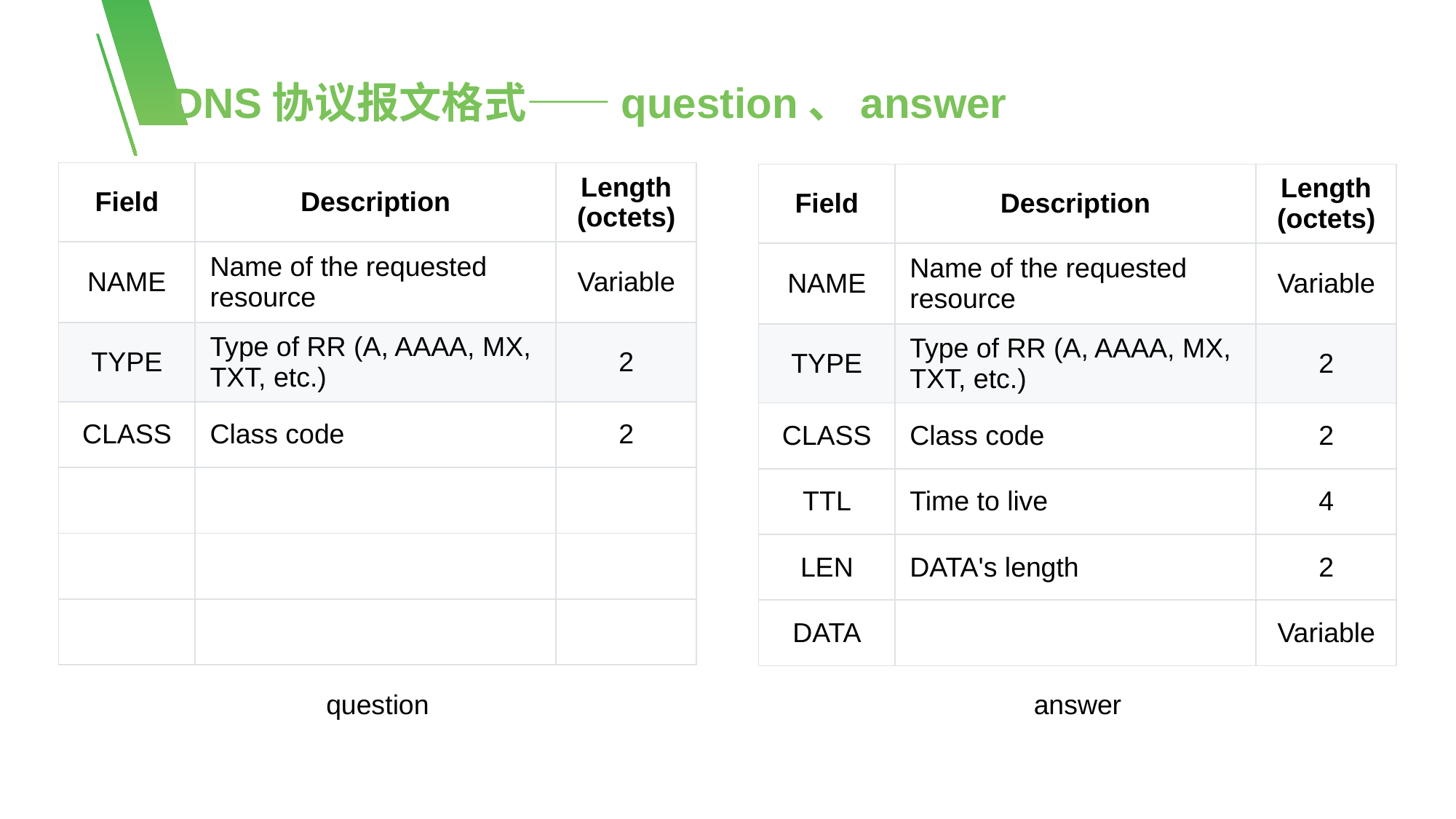

DNS协议报文格式——question、answer
| Field | Description | Length (octets) |
| --- | --- | --- |
| NAME | Name of the requested resource | Variable |
| TYPE | Type of RR (A, AAAA, MX, TXT, etc.) | 2 |
| CLASS | Class code | 2 |
|  |  |  |
|  |  |  |
|  |  |  |
| Field | Description | Length (octets) |
| --- | --- | --- |
| NAME | Name of the requested resource | Variable |
| TYPE | Type of RR (A, AAAA, MX, TXT, etc.) | 2 |
| CLASS | Class code | 2 |
| TTL | Time to live | 4 |
| LEN | DATA's length | 2 |
| DATA |  | Variable |
question
answer